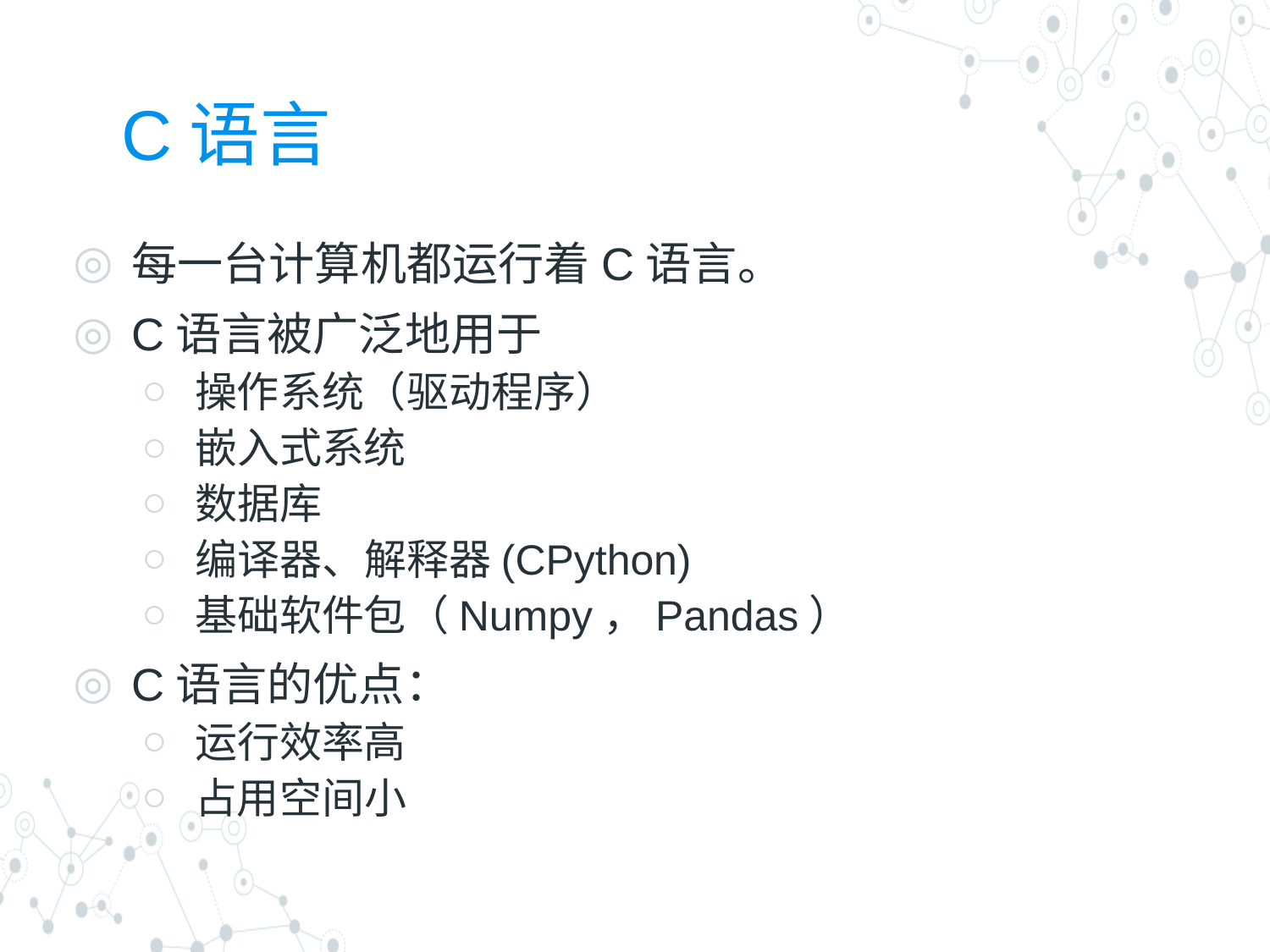

# C语言
每一台计算机都运行着C语言。
C语言被广泛地用于
操作系统（驱动程序）
嵌入式系统
数据库
编译器、解释器(CPython)
基础软件包（Numpy，Pandas）
C语言的优点：
运行效率高
占用空间小